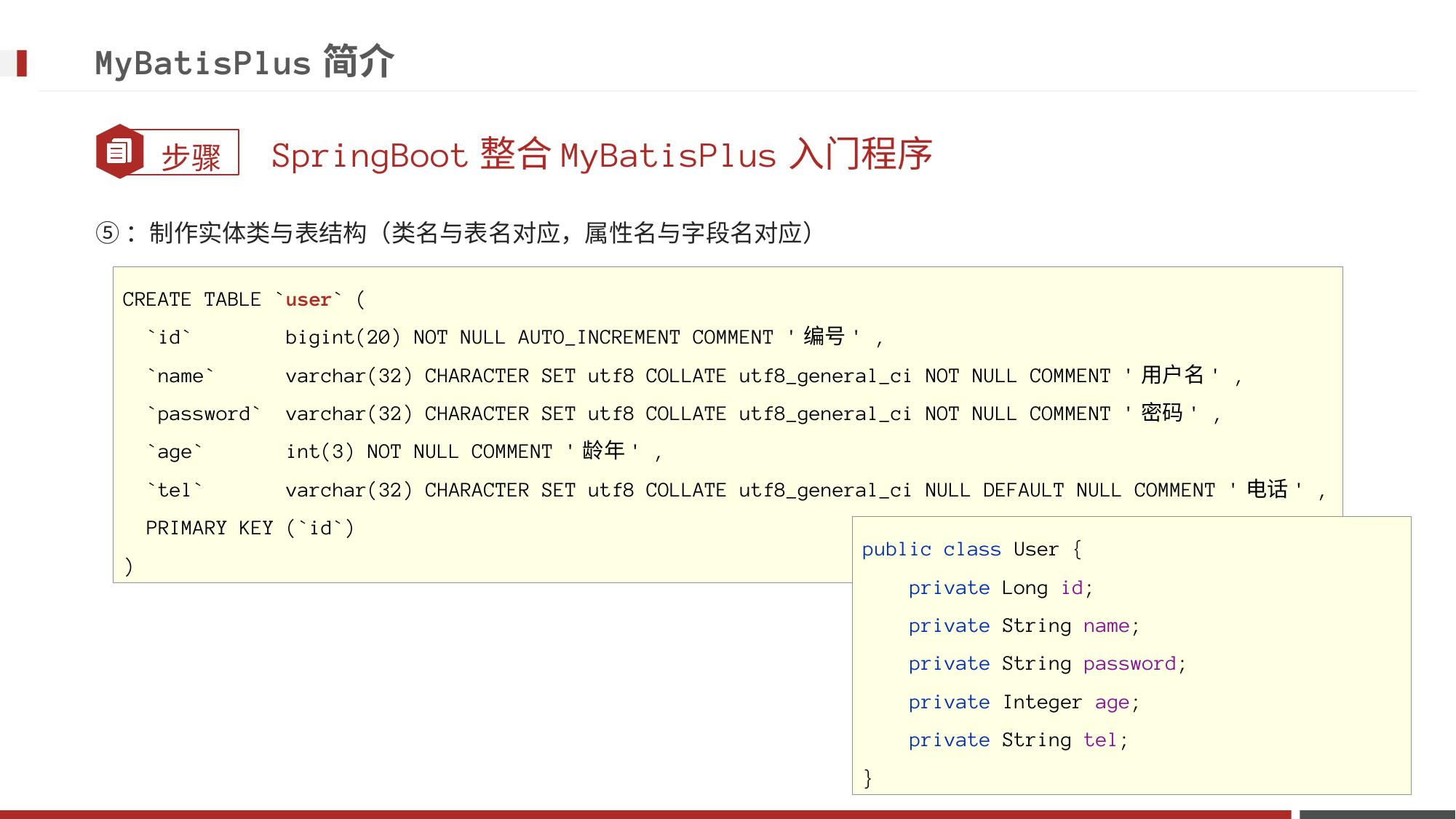

# MyBatisPlus简介
SpringBoot整合MyBatisPlus入门程序
⑤：制作实体类与表结构（类名与表名对应，属性名与字段名对应）
CREATE TABLE `user` (
  `id`        bigint(20) NOT NULL AUTO_INCREMENT COMMENT '编号' ,
  `name`      varchar(32) CHARACTER SET utf8 COLLATE utf8_general_ci NOT NULL COMMENT '用户名' ,
  `password`  varchar(32) CHARACTER SET utf8 COLLATE utf8_general_ci NOT NULL COMMENT '密码' ,
  `age`       int(3) NOT NULL COMMENT '龄年' ,
  `tel`       varchar(32) CHARACTER SET utf8 COLLATE utf8_general_ci NULL DEFAULT NULL COMMENT '电话' ,
  PRIMARY KEY (`id`)
)
public class User {
    private Long id;
    private String name;
    private String password;
    private Integer age;
    private String tel;
}